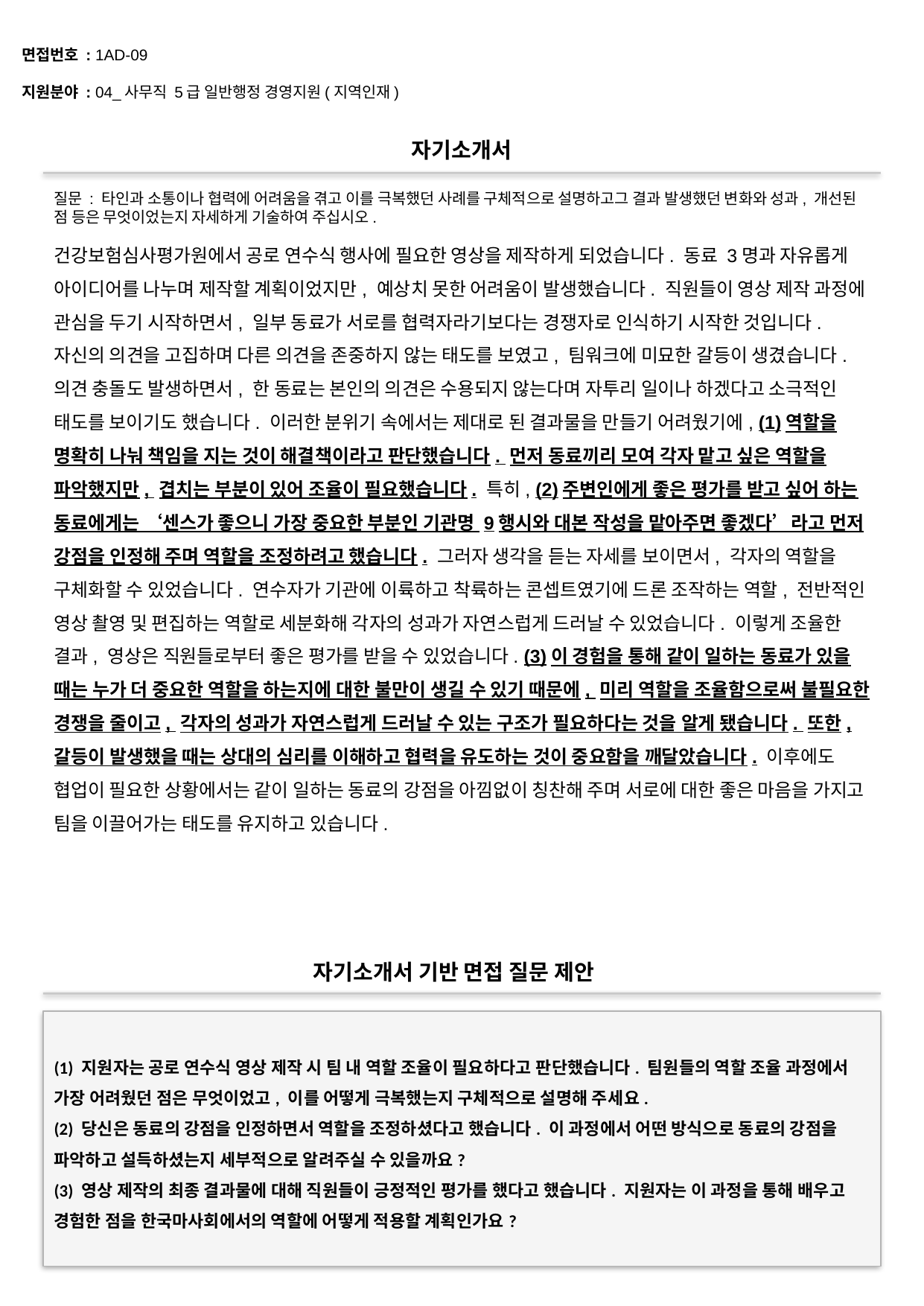

면접번호 : 1AD-09

지원분야 : 04_사무직 5급 일반행정 경영지원(지역인재)
#

자기소개서

질문 : 타인과 소통이나 협력에 어려움을 겪고 이를 극복했던 사례를 구체적으로 설명하고그 결과 발생했던 변화와 성과, 개선된 점 등은 무엇이었는지 자세하게 기술하여 주십시오.

건강보험심사평가원에서 공로 연수식 행사에 필요한 영상을 제작하게 되었습니다. 동료 3명과 자유롭게 아이디어를 나누며 제작할 계획이었지만, 예상치 못한 어려움이 발생했습니다. 직원들이 영상 제작 과정에 관심을 두기 시작하면서, 일부 동료가 서로를 협력자라기보다는 경쟁자로 인식하기 시작한 것입니다. 자신의 의견을 고집하며 다른 의견을 존중하지 않는 태도를 보였고, 팀워크에 미묘한 갈등이 생겼습니다. 의견 충돌도 발생하면서, 한 동료는 본인의 의견은 수용되지 않는다며 자투리 일이나 하겠다고 소극적인 태도를 보이기도 했습니다. 이러한 분위기 속에서는 제대로 된 결과물을 만들기 어려웠기에, (1)역할을 명확히 나눠 책임을 지는 것이 해결책이라고 판단했습니다. 먼저 동료끼리 모여 각자 맡고 싶은 역할을 파악했지만, 겹치는 부분이 있어 조율이 필요했습니다. 특히, (2)주변인에게 좋은 평가를 받고 싶어 하는 동료에게는 ‘센스가 좋으니 가장 중요한 부분인 기관명 9행시와 대본 작성을 맡아주면 좋겠다’라고 먼저 강점을 인정해 주며 역할을 조정하려고 했습니다. 그러자 생각을 듣는 자세를 보이면서, 각자의 역할을 구체화할 수 있었습니다. 연수자가 기관에 이륙하고 착륙하는 콘셉트였기에 드론 조작하는 역할, 전반적인 영상 촬영 및 편집하는 역할로 세분화해 각자의 성과가 자연스럽게 드러날 수 있었습니다. 이렇게 조율한 결과, 영상은 직원들로부터 좋은 평가를 받을 수 있었습니다. (3)이 경험을 통해 같이 일하는 동료가 있을 때는 누가 더 중요한 역할을 하는지에 대한 불만이 생길 수 있기 때문에, 미리 역할을 조율함으로써 불필요한 경쟁을 줄이고, 각자의 성과가 자연스럽게 드러날 수 있는 구조가 필요하다는 것을 알게 됐습니다. 또한, 갈등이 발생했을 때는 상대의 심리를 이해하고 협력을 유도하는 것이 중요함을 깨달았습니다. 이후에도 협업이 필요한 상황에서는 같이 일하는 동료의 강점을 아낌없이 칭찬해 주며 서로에 대한 좋은 마음을 가지고 팀을 이끌어가는 태도를 유지하고 있습니다.

자기소개서 기반 면접 질문 제안

(1) 지원자는 공로 연수식 영상 제작 시 팀 내 역할 조율이 필요하다고 판단했습니다. 팀원들의 역할 조율 과정에서 가장 어려웠던 점은 무엇이었고, 이를 어떻게 극복했는지 구체적으로 설명해 주세요.
(2) 당신은 동료의 강점을 인정하면서 역할을 조정하셨다고 했습니다. 이 과정에서 어떤 방식으로 동료의 강점을 파악하고 설득하셨는지 세부적으로 알려주실 수 있을까요?
(3) 영상 제작의 최종 결과물에 대해 직원들이 긍정적인 평가를 했다고 했습니다. 지원자는 이 과정을 통해 배우고 경험한 점을 한국마사회에서의 역할에 어떻게 적용할 계획인가요?